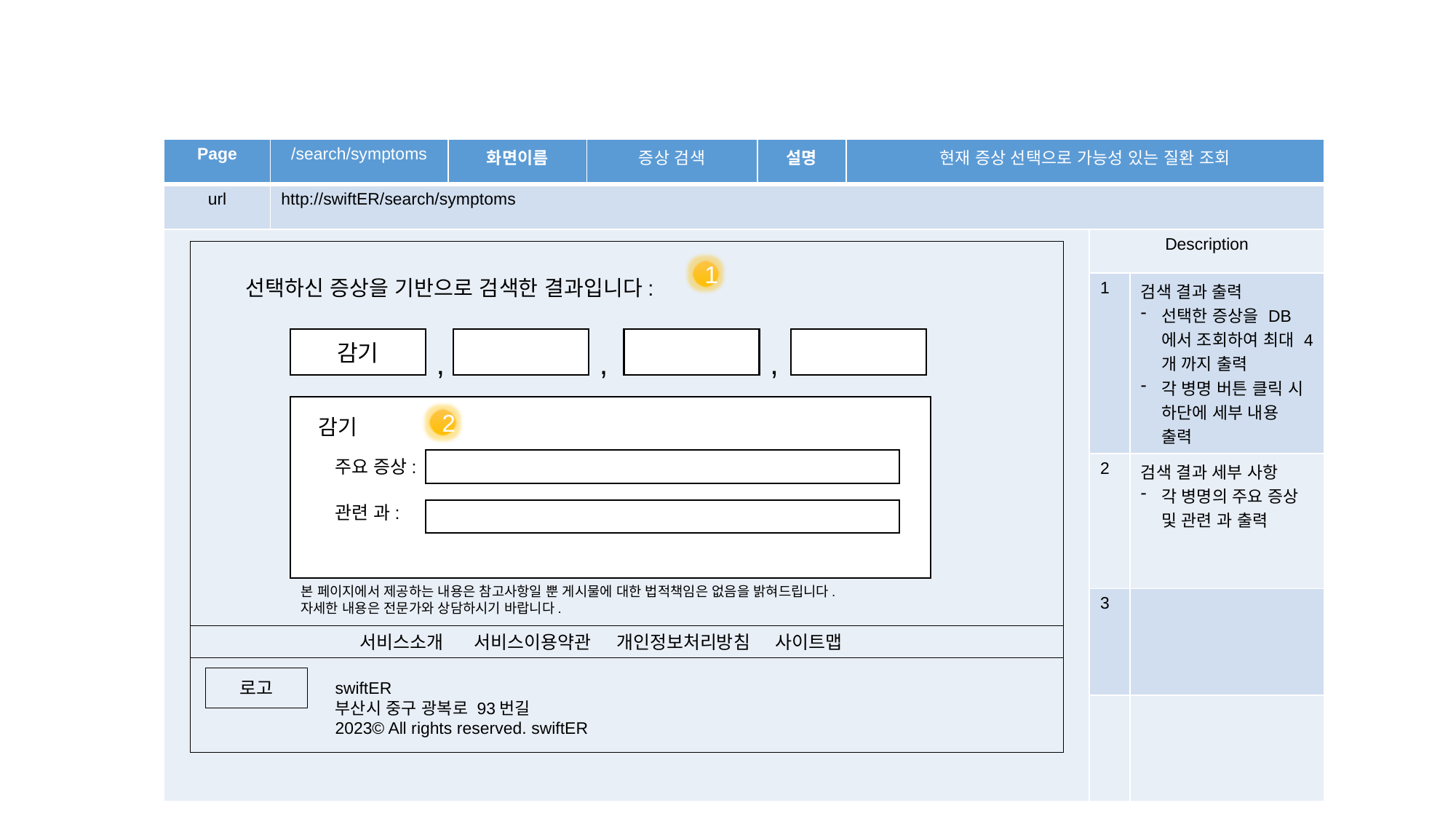

| Page | /search/symptoms | 화면이름 | 증상 검색 | 설명 | 현재 증상 선택으로 가능성 있는 질환 조회 |  |  |
| --- | --- | --- | --- | --- | --- | --- | --- |
| url | http://swiftER/search/symptoms |  |  |  |  |  |  |
|  |  |  |  |  |  | Description |  |
|  |  |  |  |  |  | 1 | 검색 결과 출력 선택한 증상을 DB에서 조회하여 최대 4개 까지 출력 각 병명 버튼 클릭 시 하단에 세부 내용 출력 |
|  |  |  |  |  |  | 2 | 검색 결과 세부 사항 각 병명의 주요 증상 및 관련 과 출력 |
|  |  |  |  |  |  | 3 |  |
|  |  |  |  |  |  |  |  |

1
선택하신 증상을 기반으로 검색한 결과입니다:
감기

,
,
,

감기
2
주요 증상:

관련 과:

본 페이지에서 제공하는 내용은 참고사항일 뿐 게시물에 대한 법적책임은 없음을 밝혀드립니다.
자세한 내용은 전문가와 상담하시기 바랍니다.
서비스소개      서비스이용약관     개인정보처리방침     사이트맵
로고
swiftER
부산시 중구 광복로 93번길
2023© All rights reserved. swiftER